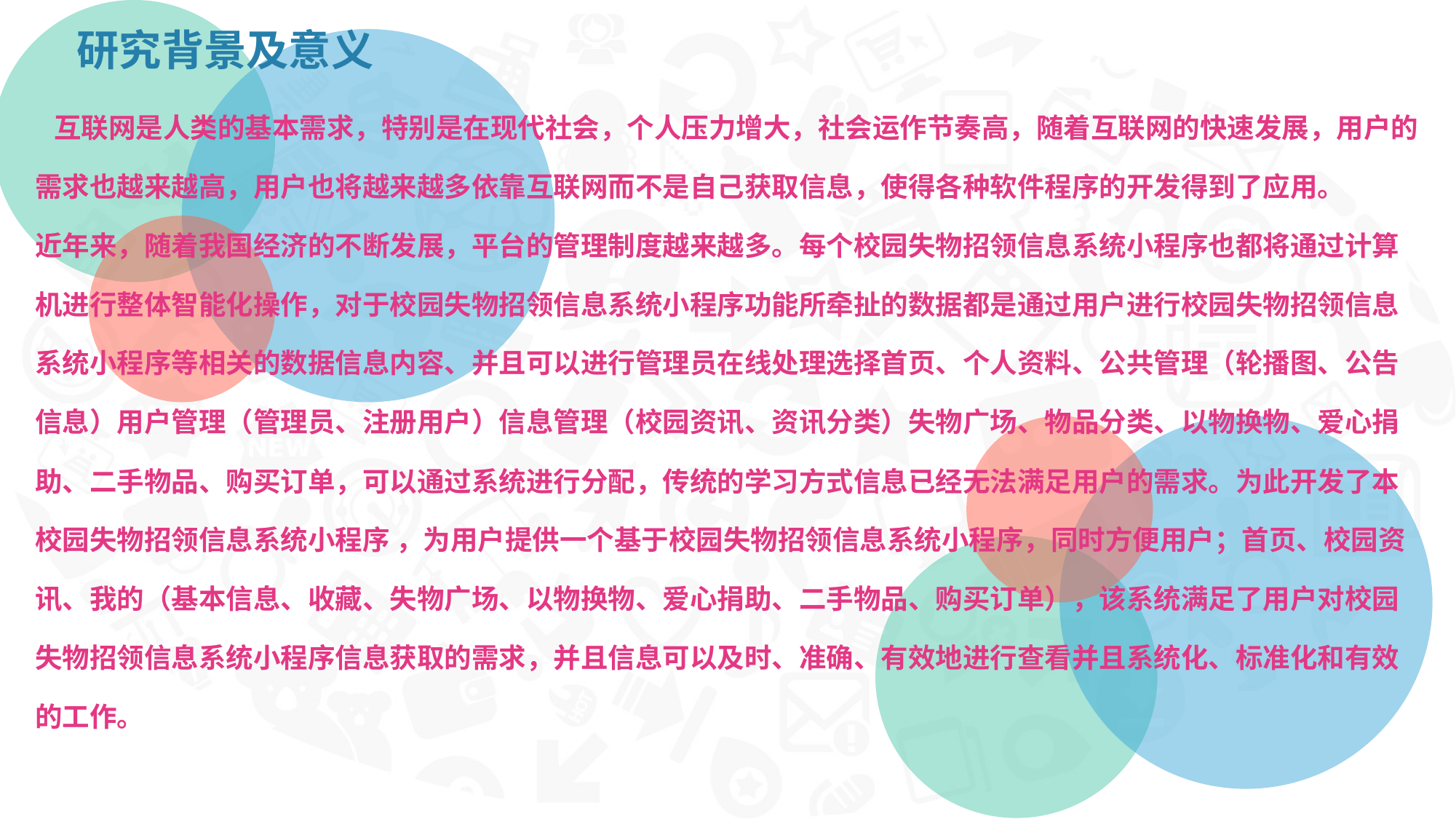

研究背景及意义

  互联网是人类的基本需求，特别是在现代社会，个人压力增大，社会运作节奏高，随着互联网的快速发展，用户的需求也越来越高，用户也将越来越多依靠互联网而不是自己获取信息，使得各种软件程序的开发得到了应用。
近年来，随着我国经济的不断发展，平台的管理制度越来越多。每个校园失物招领信息系统小程序也都将通过计算机进行整体智能化操作，对于校园失物招领信息系统小程序功能所牵扯的数据都是通过用户进行校园失物招领信息系统小程序等相关的数据信息内容、并且可以进行管理员在线处理选择首页、个人资料、公共管理（轮播图、公告信息）用户管理（管理员、注册用户）信息管理（校园资讯、资讯分类）失物广场、物品分类、以物换物、爱心捐助、二手物品、购买订单，可以通过系统进行分配，传统的学习方式信息已经无法满足用户的需求。为此开发了本校园失物招领信息系统小程序 ，为用户提供一个基于校园失物招领信息系统小程序，同时方便用户；首页、校园资讯、我的（基本信息、收藏、失物广场、以物换物、爱心捐助、二手物品、购买订单），该系统满足了用户对校园失物招领信息系统小程序信息获取的需求，并且信息可以及时、准确、有效地进行查看并且系统化、标准化和有效的工作。